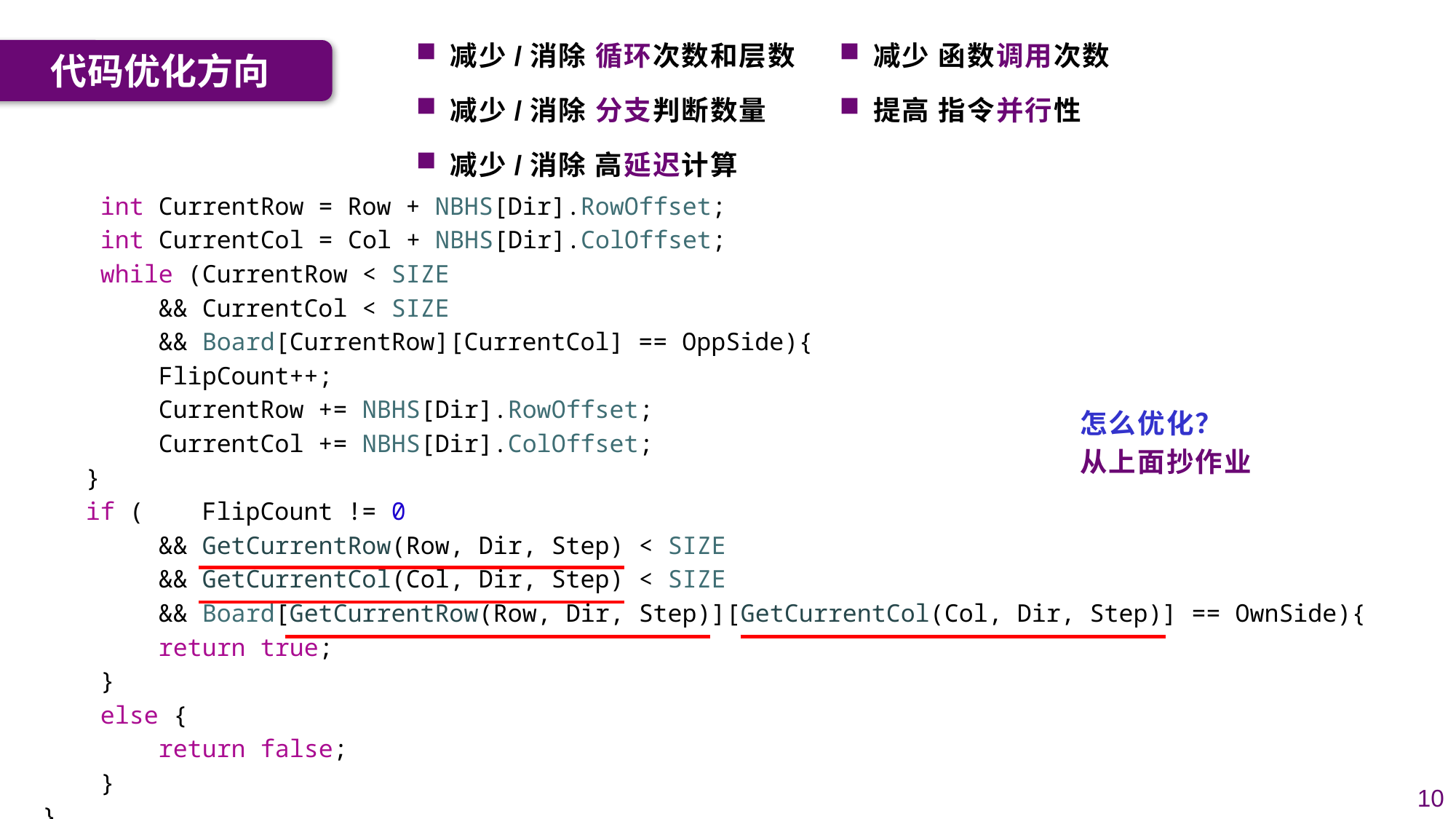

减少/消除 循环次数和层数
减少/消除 分支判断数量
减少/消除 高延迟计算
减少 函数调用次数
提高 指令并行性

代码优化方向
    int CurrentRow = Row + NBHS[Dir].RowOffset;
    int CurrentCol = Col + NBHS[Dir].ColOffset;
    while (CurrentRow < SIZE
        && CurrentCol < SIZE
        && Board[CurrentRow][CurrentCol] == OppSide){
        FlipCount++;
        CurrentRow += NBHS[Dir].RowOffset;
        CurrentCol += NBHS[Dir].ColOffset;
   }
   if (    FlipCount != 0
        && GetCurrentRow(Row, Dir, Step) < SIZE
        && GetCurrentCol(Col, Dir, Step) < SIZE
        && Board[GetCurrentRow(Row, Dir, Step)][GetCurrentCol(Col, Dir, Step)] == OwnSide){
        return true;
    }
    else {
        return false;
    }
}
怎么优化？
从上面抄作业
10